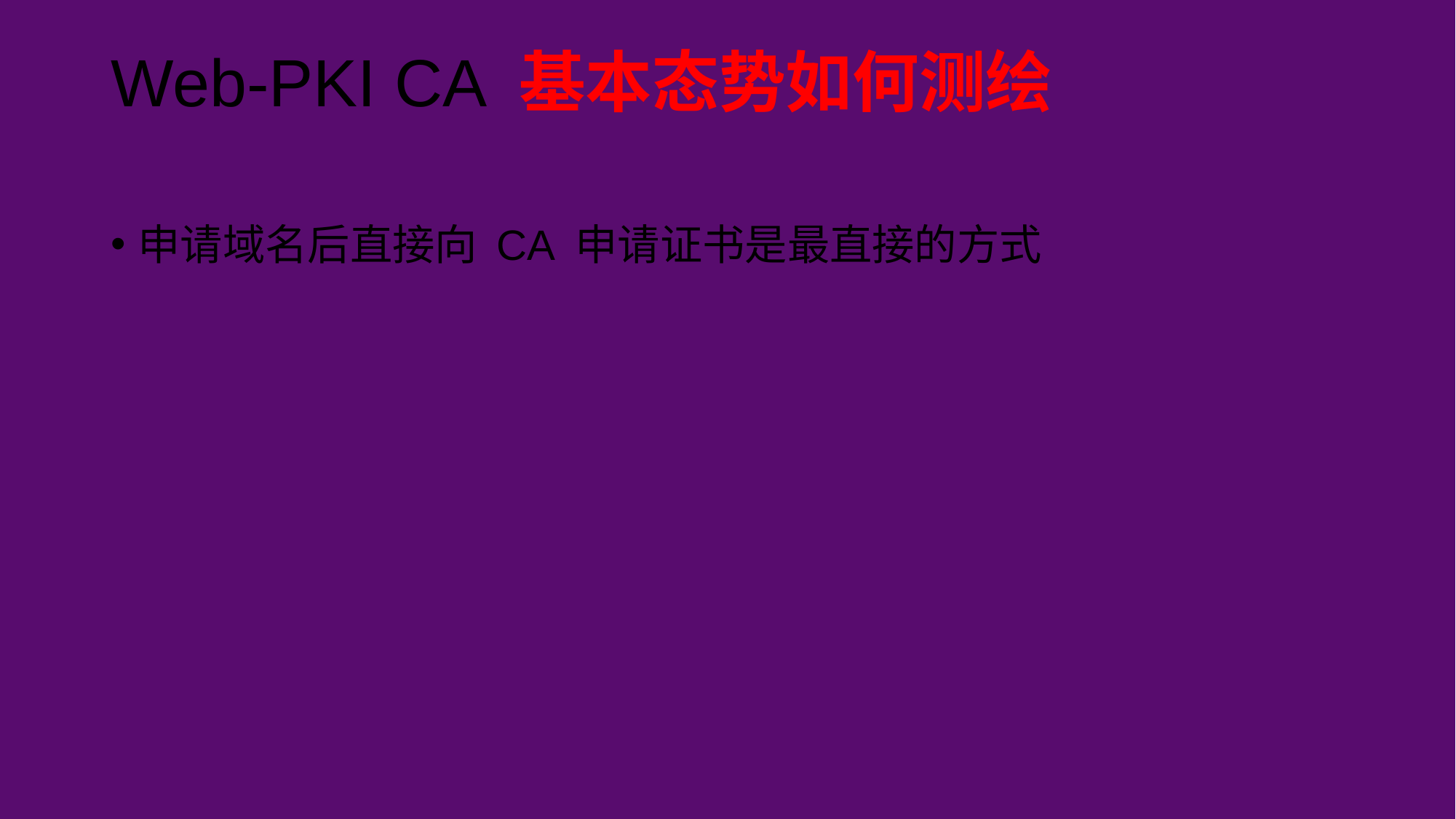

# Web-PKI CA 基本态势如何测绘
申请域名后直接向 CA 申请证书是最直接的方式